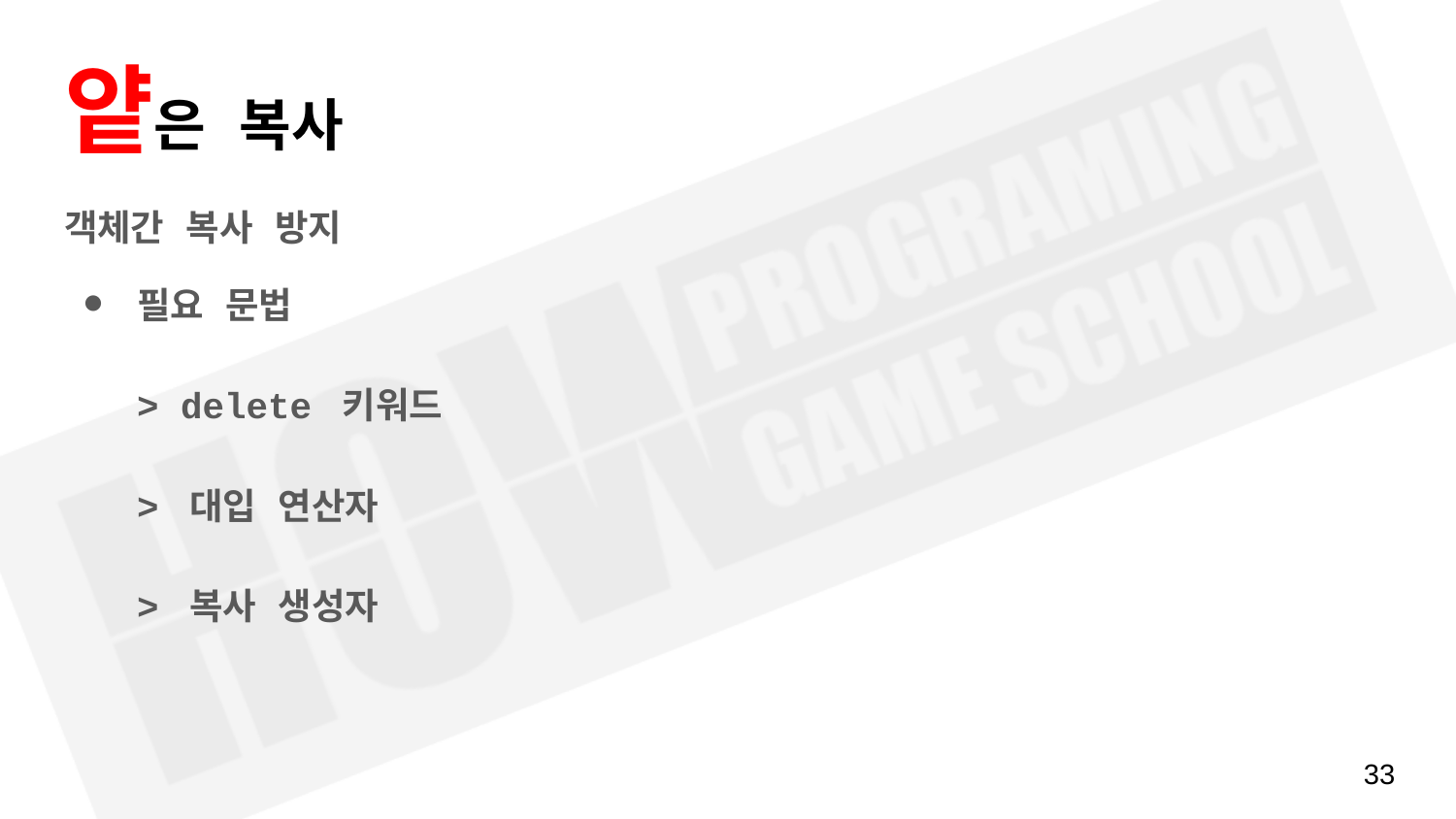

# 얕은 복사
객체간 복사 방지
필요 문법
> delete 키워드
> 대입 연산자
> 복사 생성자
33